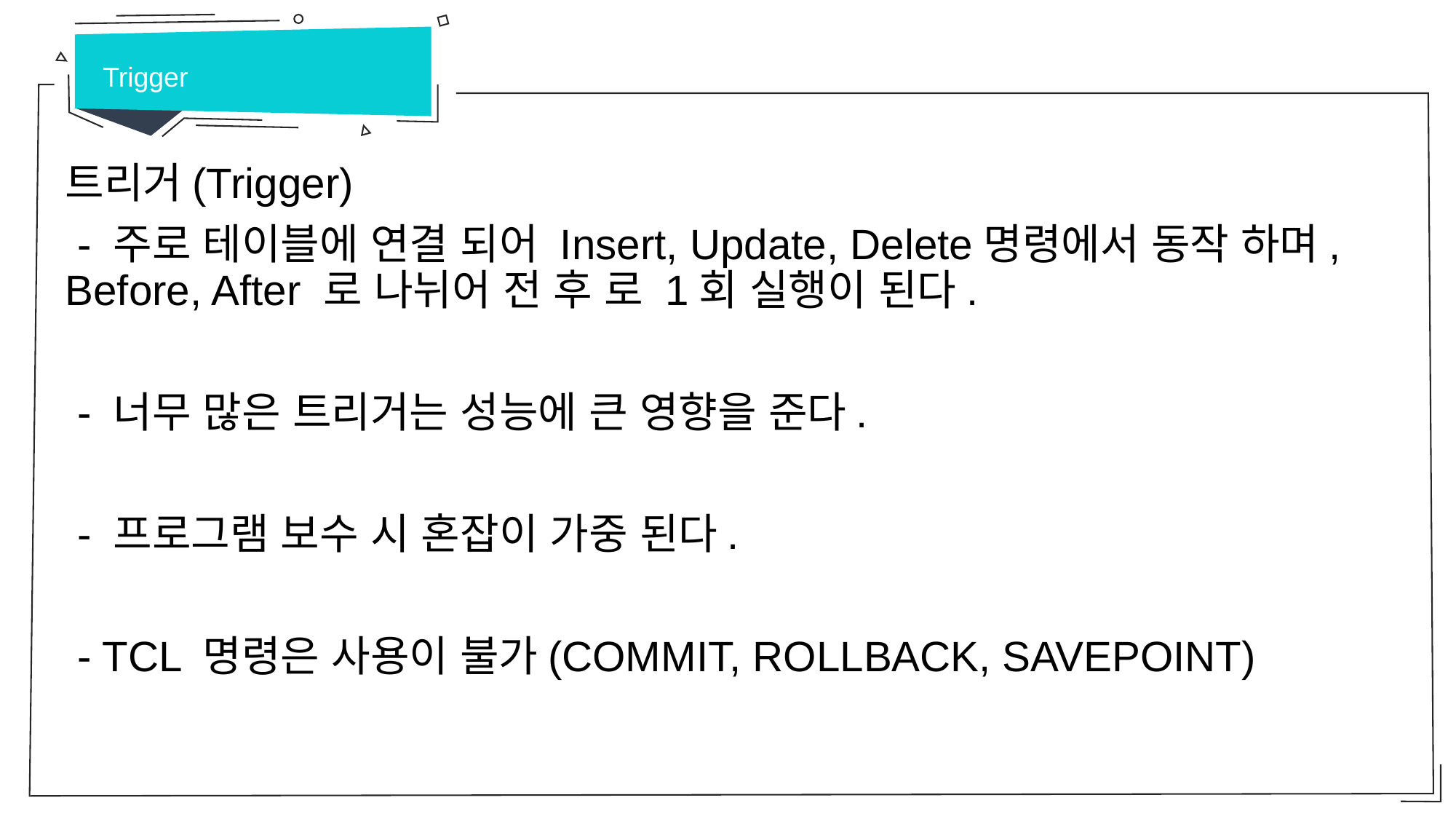

Trigger
트리거(Trigger)
 - 주로 테이블에 연결 되어 Insert, Update, Delete명령에서 동작 하며, Before, After 로 나뉘어 전 후 로 1회 실행이 된다.

 - 너무 많은 트리거는 성능에 큰 영향을 준다.

 - 프로그램 보수 시 혼잡이 가중 된다.

 - TCL 명령은 사용이 불가(COMMIT, ROLLBACK, SAVEPOINT)